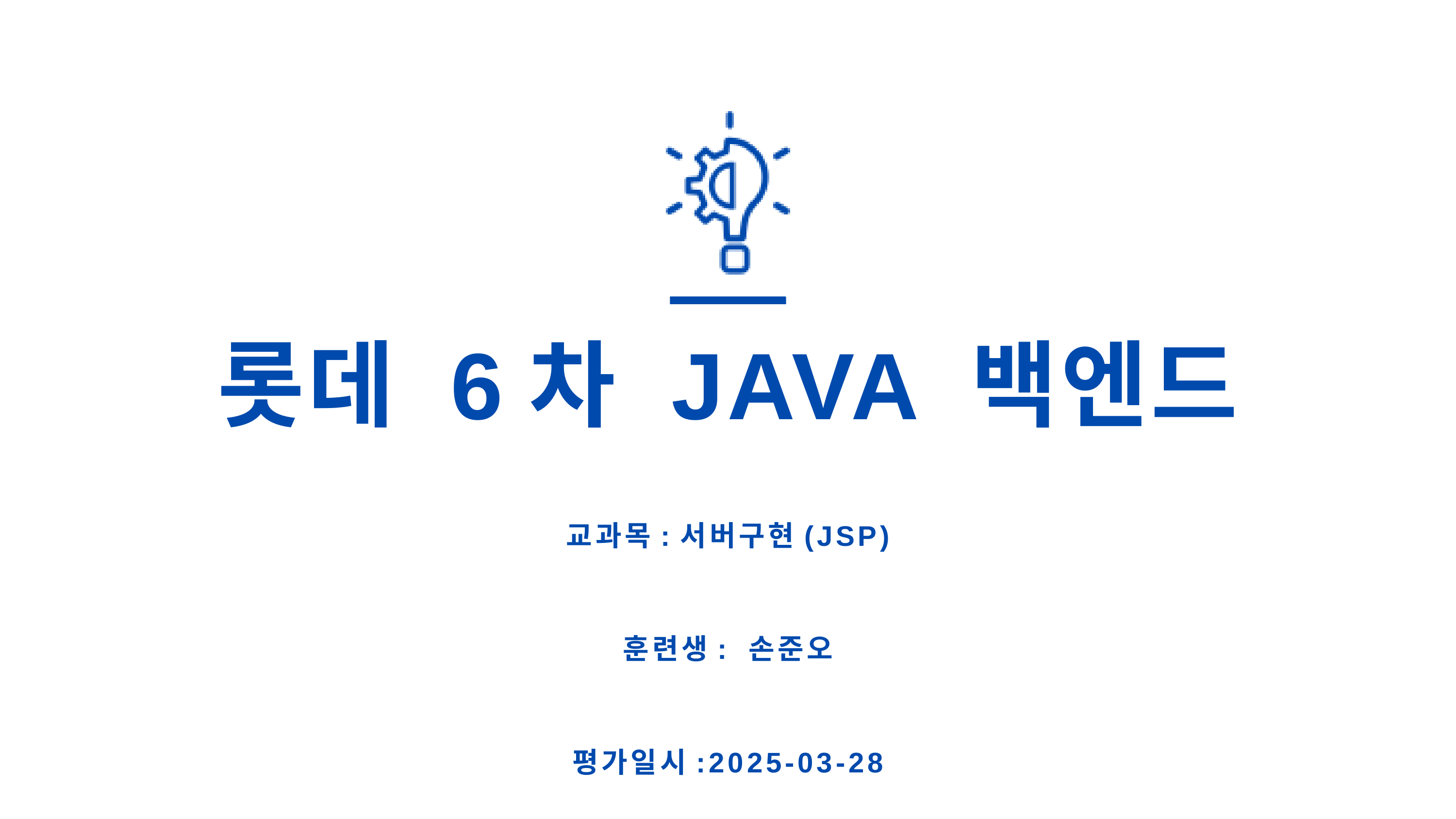

롯데 6차 JAVA 백엔드
교과목:서버구현(JSP)
훈련생: 손준오
평가일시:2025-03-28